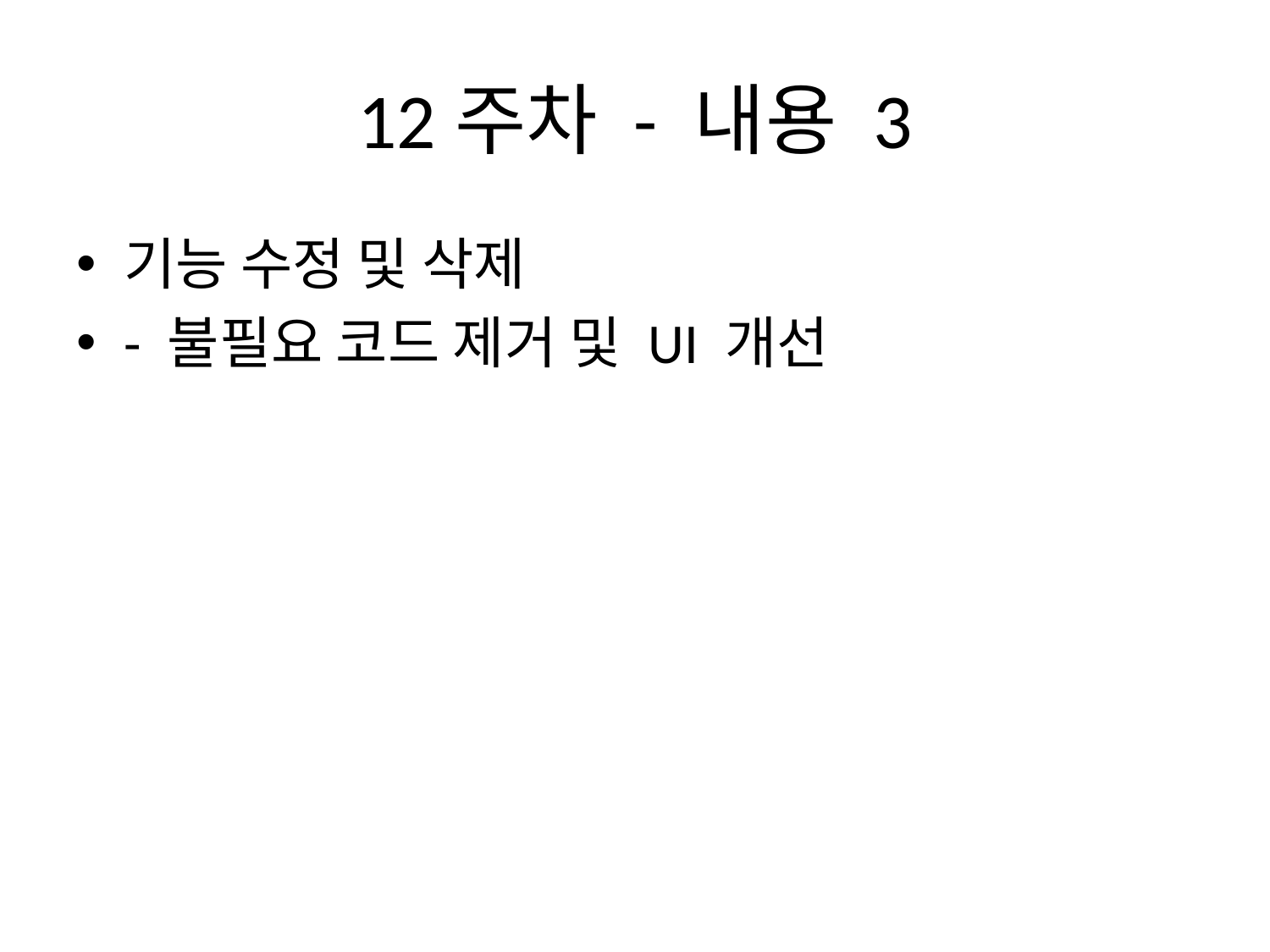

# 12주차 - 내용 3
기능 수정 및 삭제
- 불필요 코드 제거 및 UI 개선